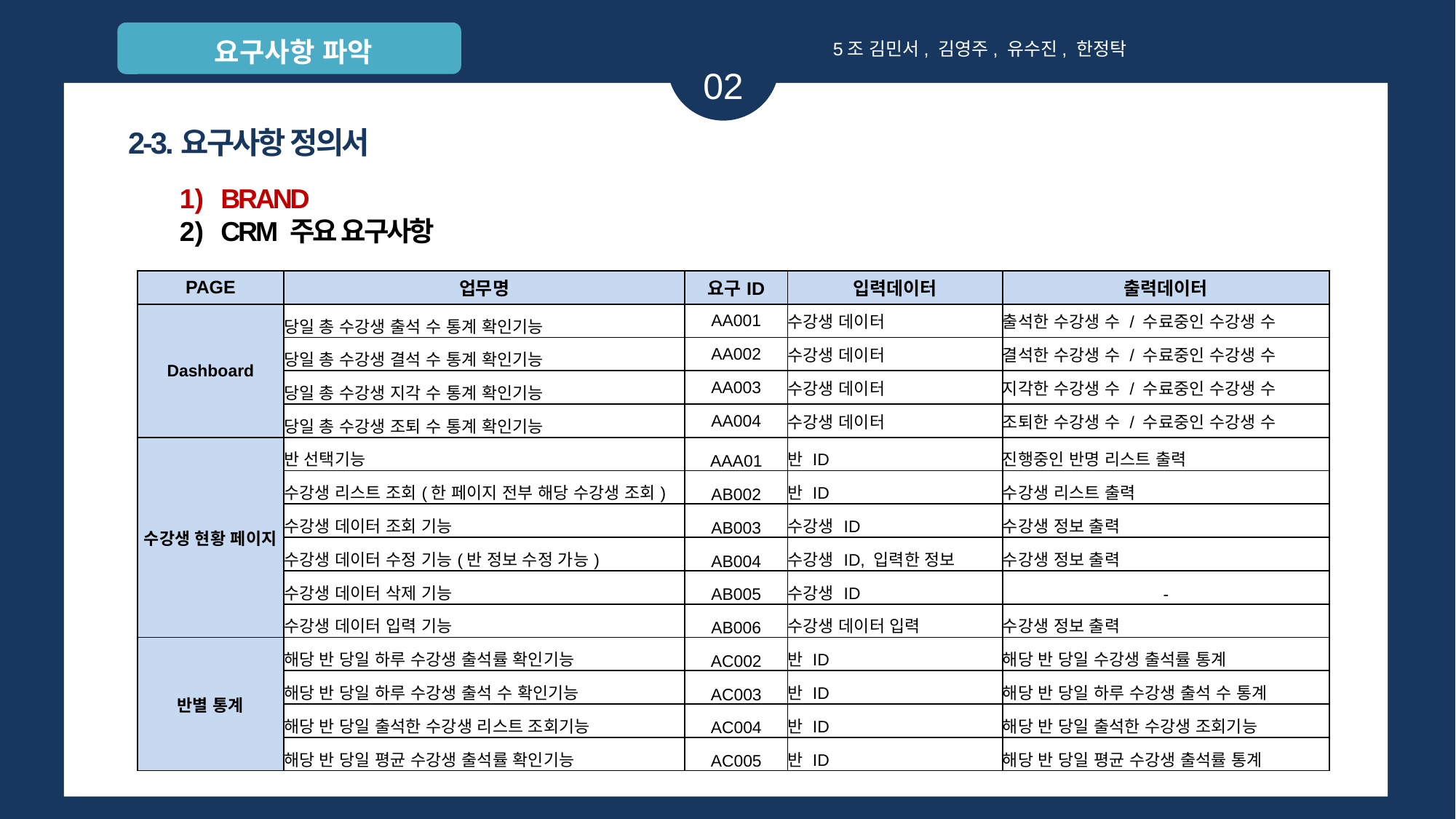

요구사항 파악
분석
5조 김민서, 김영주, 유수진, 한정탁
02

2-3.요구사항 정의서
BRAND
CRM 주요 요구사항
| PAGE | 업무명 | 요구ID | 입력데이터 | 출력데이터 |
| --- | --- | --- | --- | --- |
| Dashboard | 당일 총 수강생 출석 수 통계 확인기능 | AA001 | 수강생 데이터 | 출석한 수강생 수 / 수료중인 수강생 수 |
|  | 당일 총 수강생 결석 수 통계 확인기능 | AA002 | 수강생 데이터 | 결석한 수강생 수 / 수료중인 수강생 수 |
|  | 당일 총 수강생 지각 수 통계 확인기능 | AA003 | 수강생 데이터 | 지각한 수강생 수 / 수료중인 수강생 수 |
|  | 당일 총 수강생 조퇴 수 통계 확인기능 | AA004 | 수강생 데이터 | 조퇴한 수강생 수 / 수료중인 수강생 수 |
| 수강생 현황 페이지 | 반 선택기능 | AAA01 | 반 ID | 진행중인 반명 리스트 출력 |
|  | 수강생 리스트 조회(한 페이지 전부 해당 수강생 조회) | AB002 | 반 ID | 수강생 리스트 출력 |
|  | 수강생 데이터 조회 기능 | AB003 | 수강생 ID | 수강생 정보 출력 |
|  | 수강생 데이터 수정 기능(반 정보 수정 가능) | AB004 | 수강생 ID, 입력한 정보 | 수강생 정보 출력 |
|  | 수강생 데이터 삭제 기능 | AB005 | 수강생 ID | - |
|  | 수강생 데이터 입력 기능 | AB006 | 수강생 데이터 입력 | 수강생 정보 출력 |
| 반별 통계 | 해당 반 당일 하루 수강생 출석률 확인기능 | AC002 | 반 ID | 해당 반 당일 수강생 출석률 통계 |
|  | 해당 반 당일 하루 수강생 출석 수 확인기능 | AC003 | 반 ID | 해당 반 당일 하루 수강생 출석 수 통계 |
|  | 해당 반 당일 출석한 수강생 리스트 조회기능 | AC004 | 반 ID | 해당 반 당일 출석한 수강생 조회기능 |
|  | 해당 반 당일 평균 수강생 출석률 확인기능 | AC005 | 반 ID | 해당 반 당일 평균 수강생 출석률 통계 |